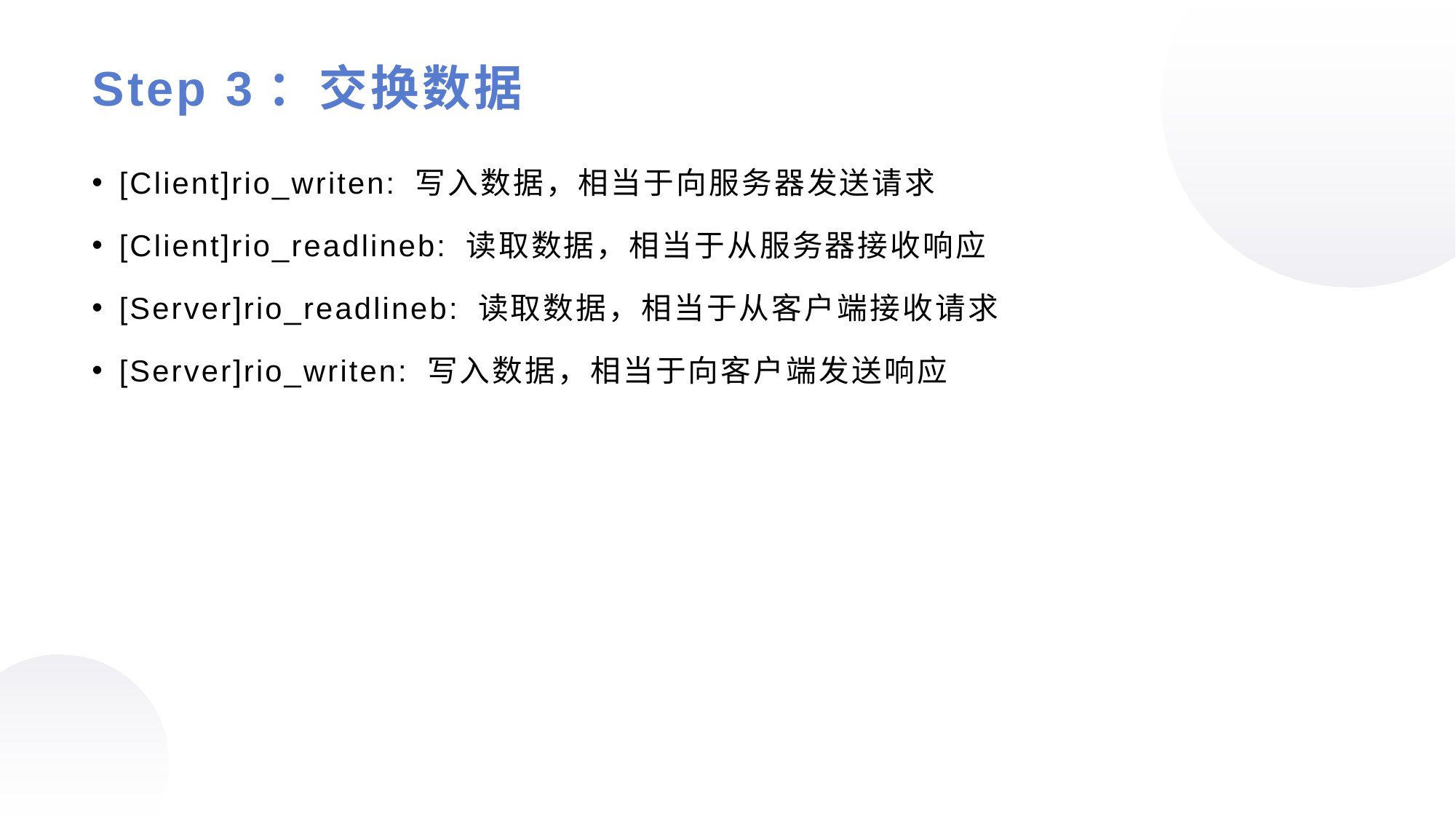

Step 3：交换数据
[Client]rio_writen: 写入数据，相当于向服务器发送请求
[Client]rio_readlineb: 读取数据，相当于从服务器接收响应
[Server]rio_readlineb: 读取数据，相当于从客户端接收请求
[Server]rio_writen: 写入数据，相当于向客户端发送响应